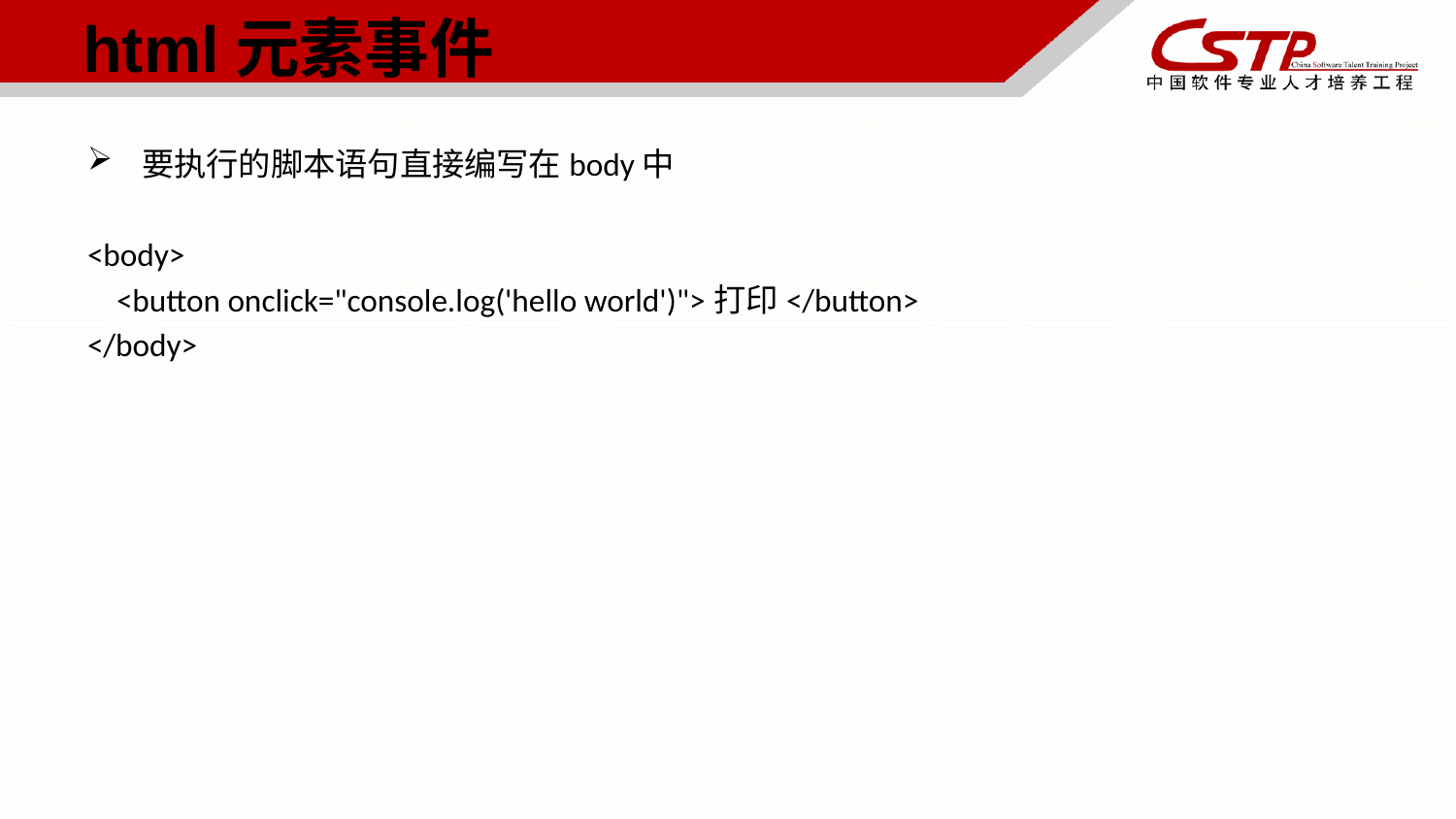

# html元素事件
要执行的脚本语句直接编写在body中

<body>
    <button onclick="console.log('hello world')">打印</button>
</body>